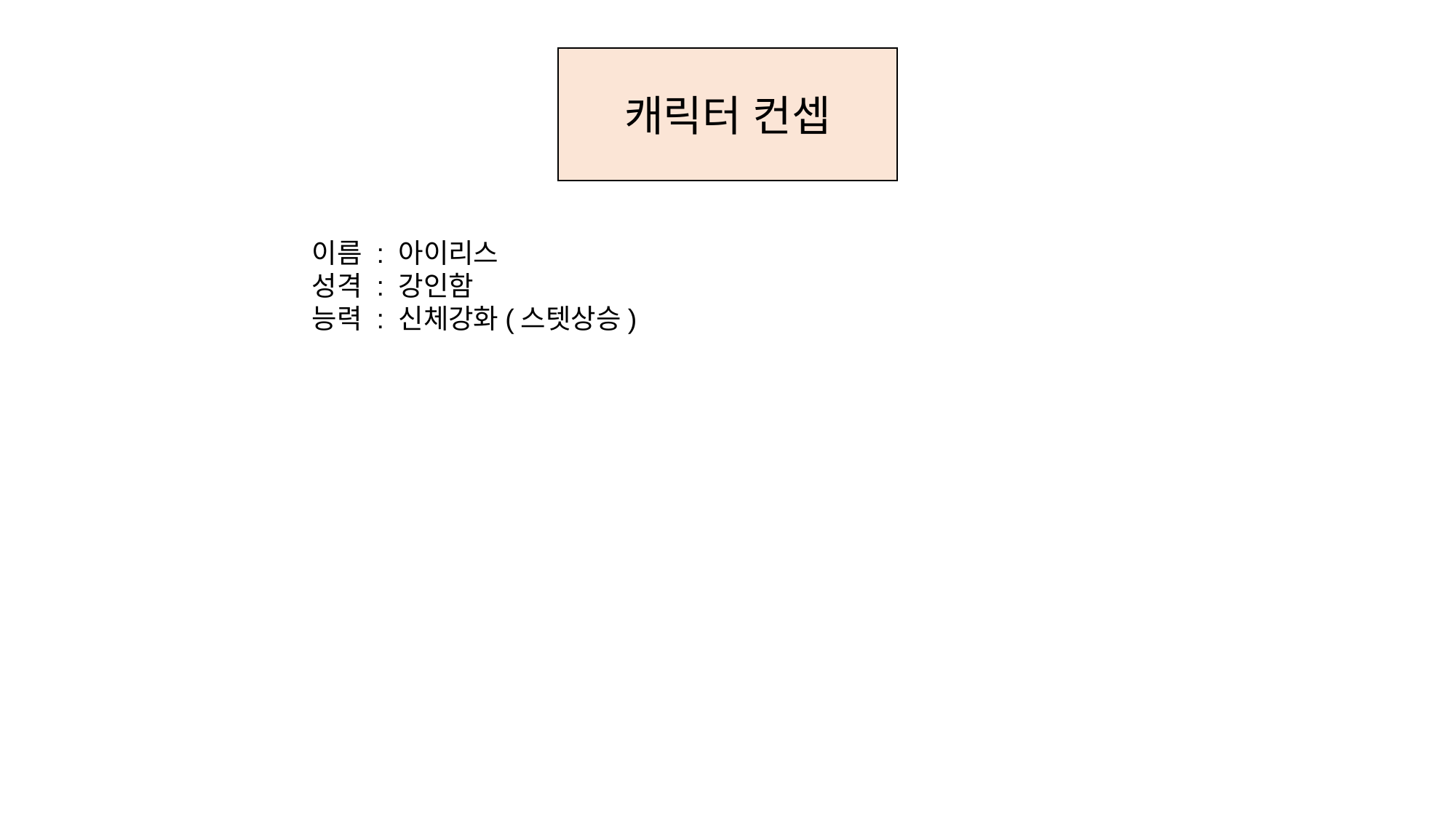

캐릭터 컨셉
이름 : 아이리스
성격 : 강인함
능력 : 신체강화(스텟상승)